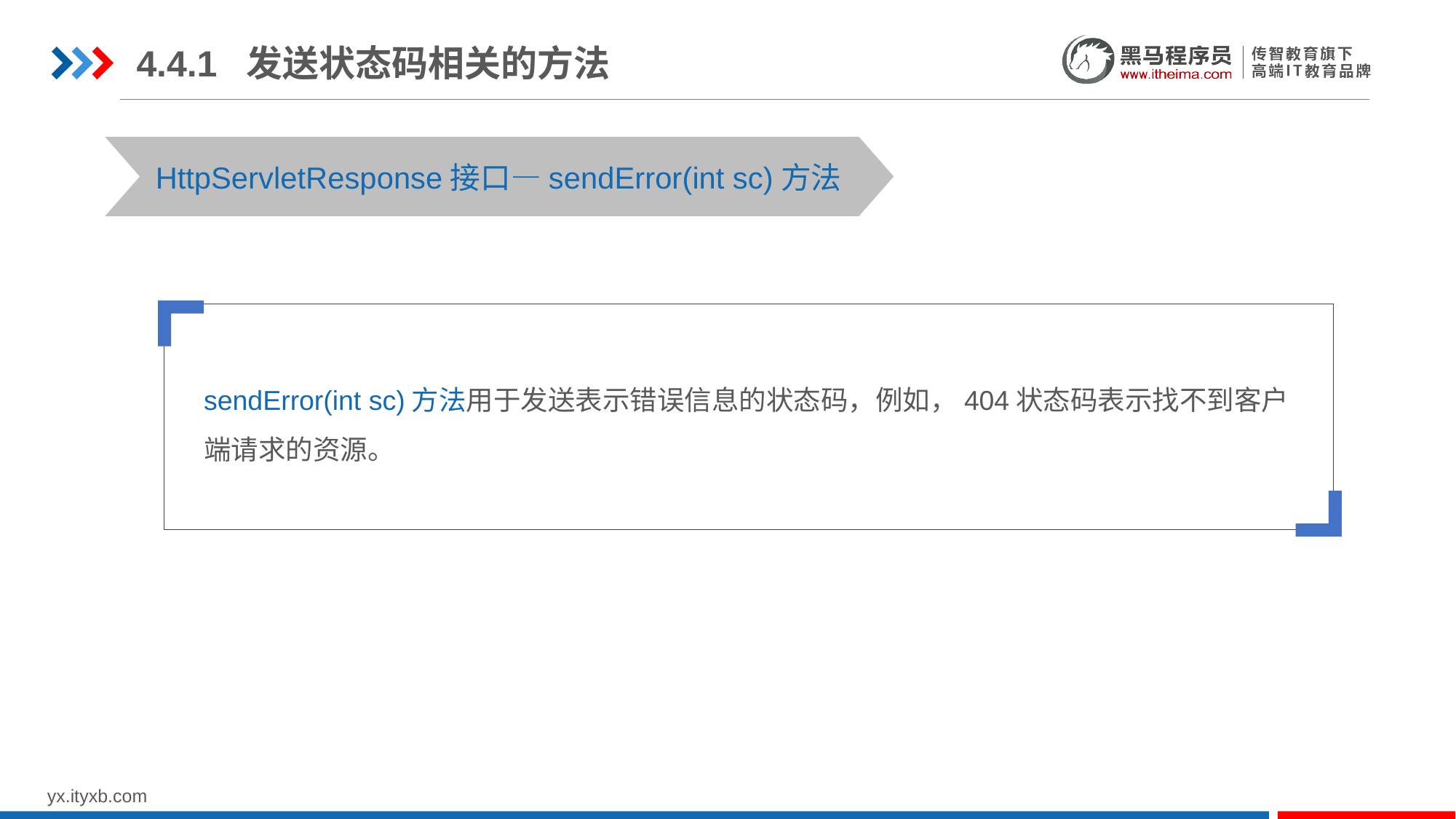

4.4.1  发送状态码相关的方法

HttpServletResponse接口—sendError(int sc)方法

sendError(int sc)方法用于发送表示错误信息的状态码，例如，404状态码表示找不到客户端请求的资源。